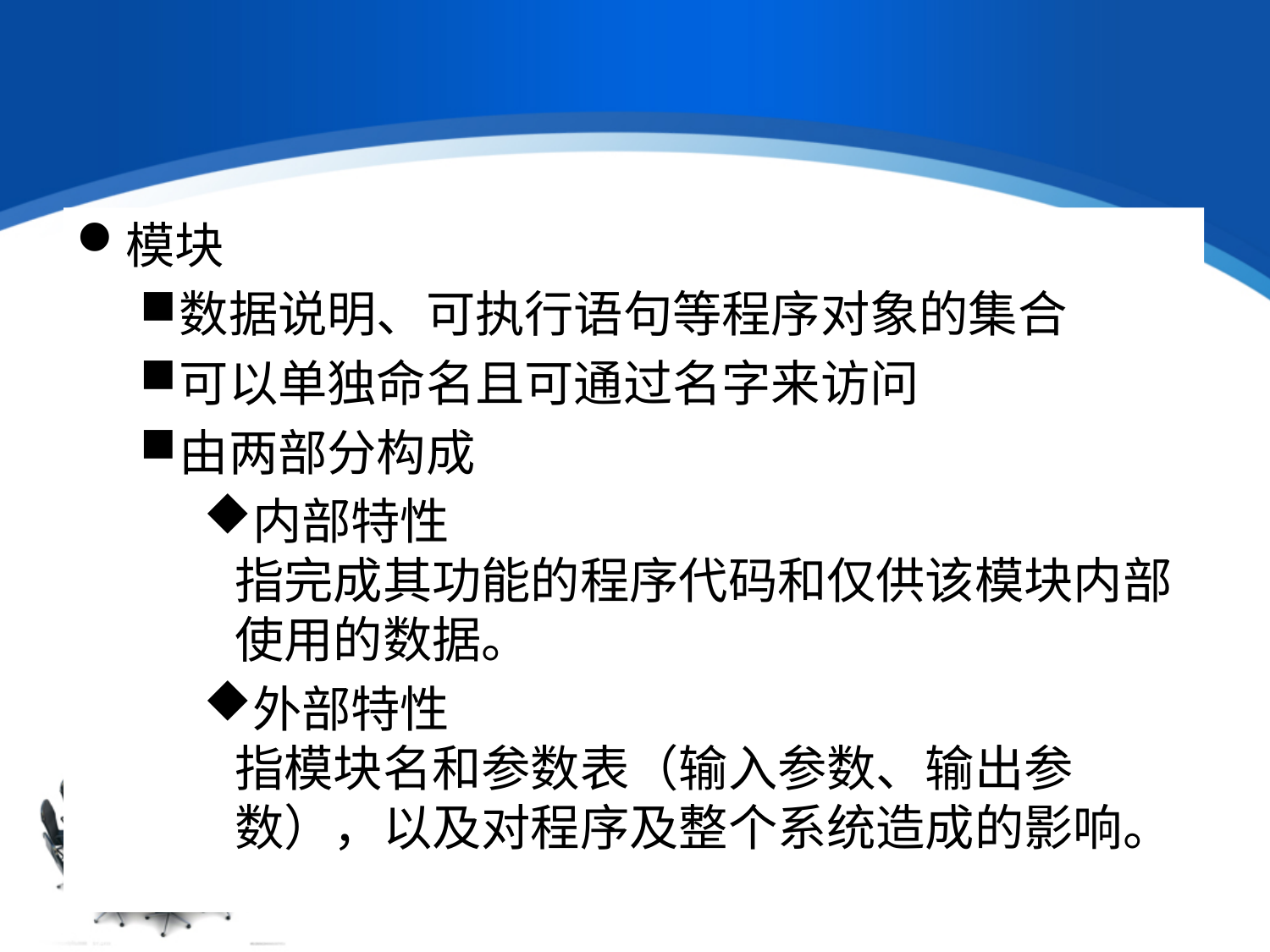

#
模块
数据说明、可执行语句等程序对象的集合
可以单独命名且可通过名字来访问
由两部分构成
内部特性
指完成其功能的程序代码和仅供该模块内部使用的数据。
外部特性
指模块名和参数表（输入参数、输出参数），以及对程序及整个系统造成的影响。